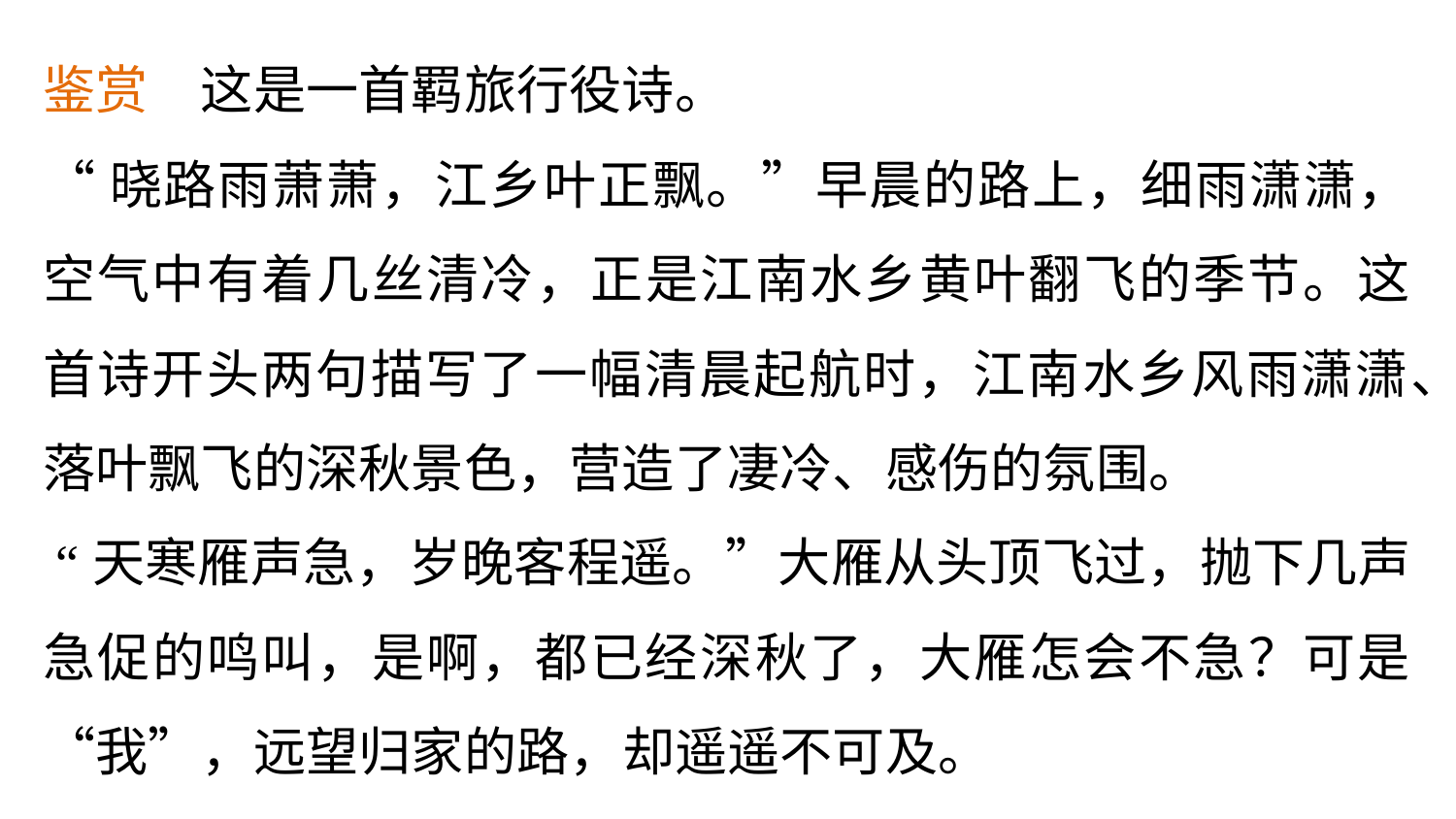

鉴赏　这是一首羁旅行役诗。
“晓路雨萧萧，江乡叶正飘。”早晨的路上，细雨潇潇，空气中有着几丝清冷，正是江南水乡黄叶翻飞的季节。这首诗开头两句描写了一幅清晨起航时，江南水乡风雨潇潇、落叶飘飞的深秋景色，营造了凄冷、感伤的氛围。
 “天寒雁声急，岁晚客程遥。”大雁从头顶飞过，抛下几声急促的鸣叫，是啊，都已经深秋了，大雁怎会不急？可是“我”，远望归家的路，却遥遥不可及。